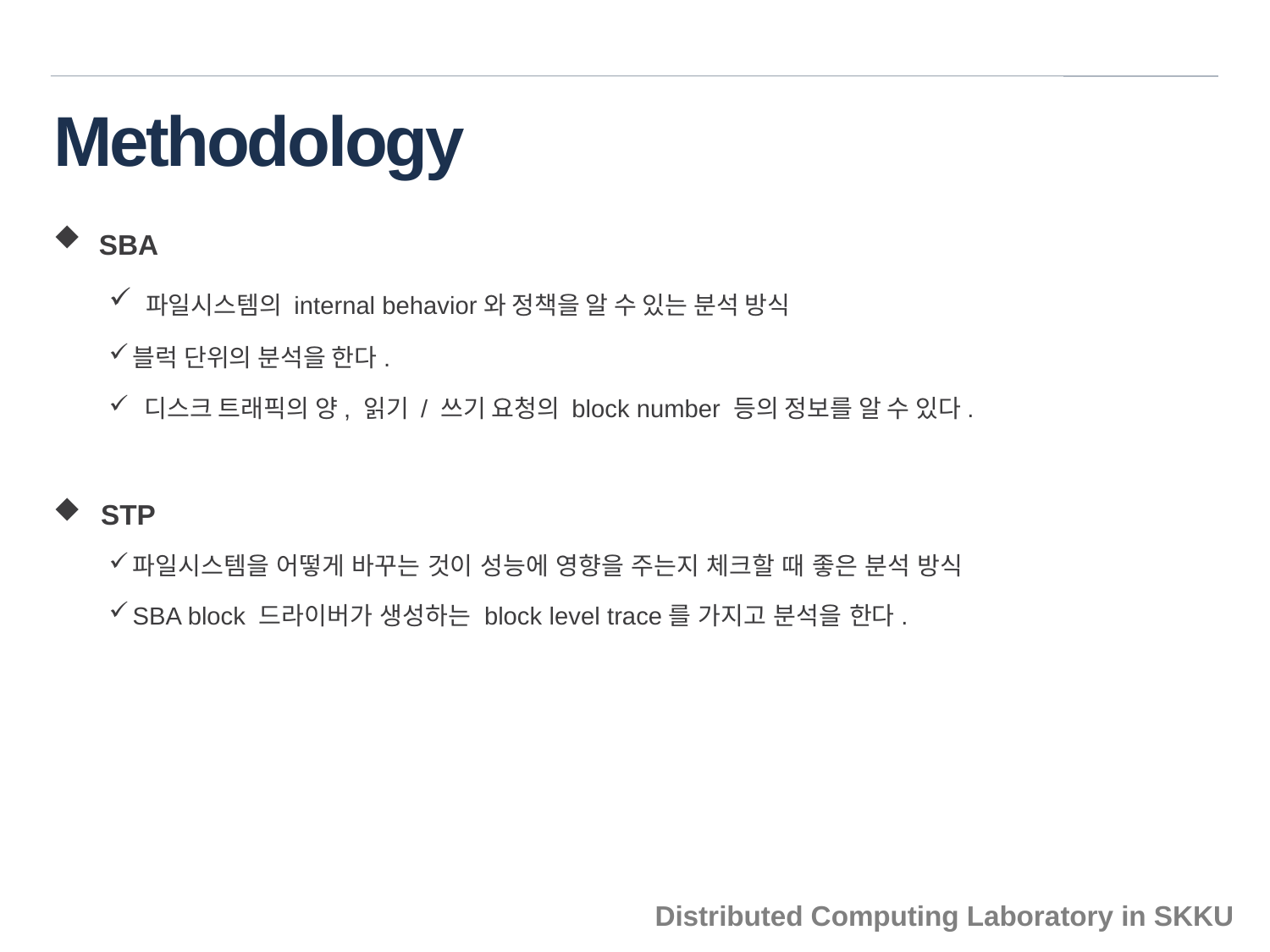

# Methodology
  SBA
 파일시스템의 internal behavior와 정책을 알 수 있는 분석 방식
블럭 단위의 분석을 한다.
 디스크 트래픽의 양, 읽기 / 쓰기 요청의 block number 등의 정보를 알 수 있다.

STP
파일시스템을 어떻게 바꾸는 것이 성능에 영향을 주는지 체크할 때 좋은 분석 방식
SBA block 드라이버가 생성하는 block level trace를 가지고 분석을 한다.

Distributed Computing Laboratory in SKKU